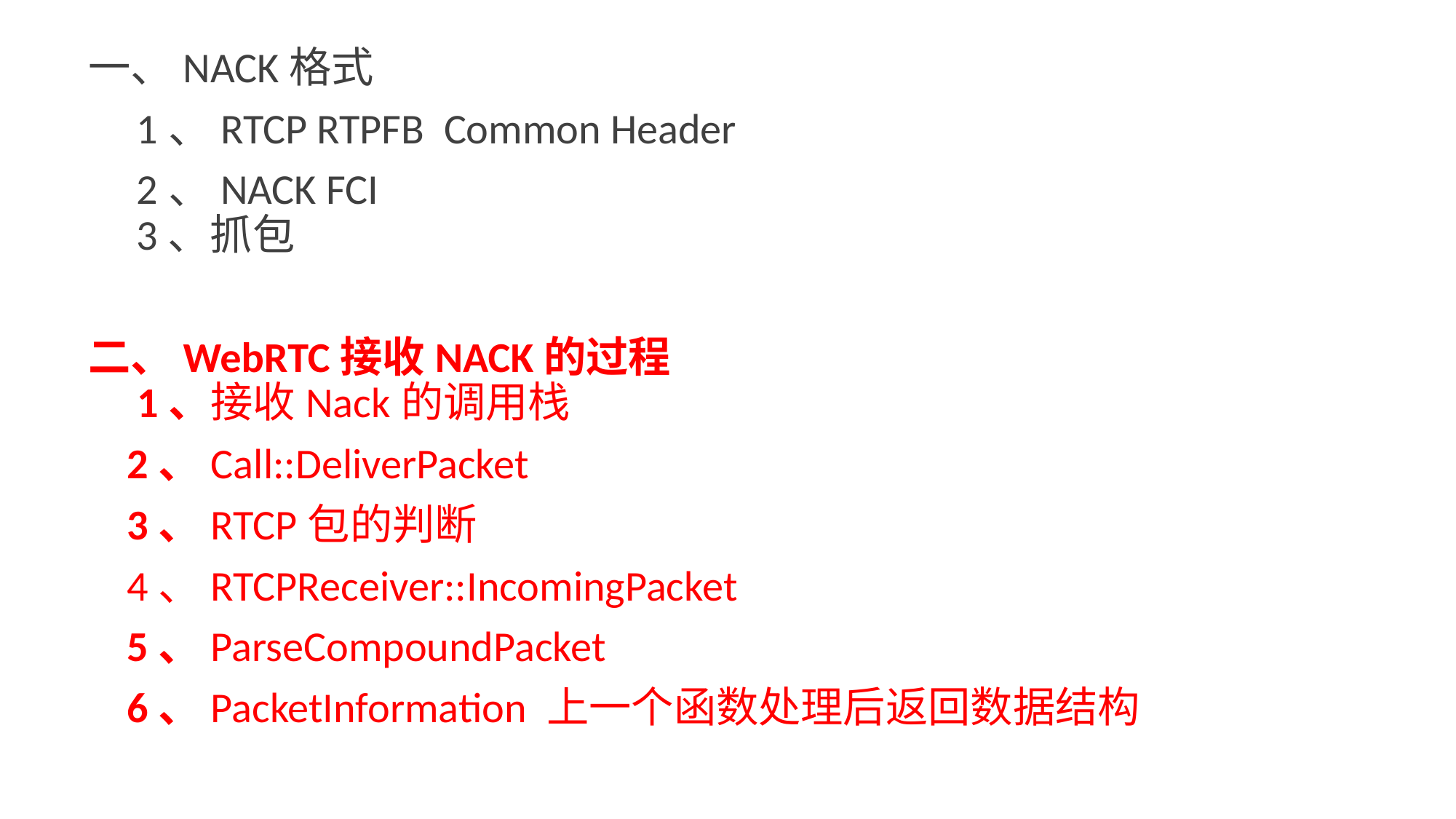

一、NACK格式
     1、RTCP RTPFB  Common Header
     2、NACK FCI
     3、抓包

二、WebRTC接收NACK的过程
    1、接收Nack的调用栈
    2、Call::DeliverPacket
    3、RTCP包的判断
    4、RTCPReceiver::IncomingPacket
    5、ParseCompoundPacket
    6、PacketInformation 上一个函数处理后返回数据结构